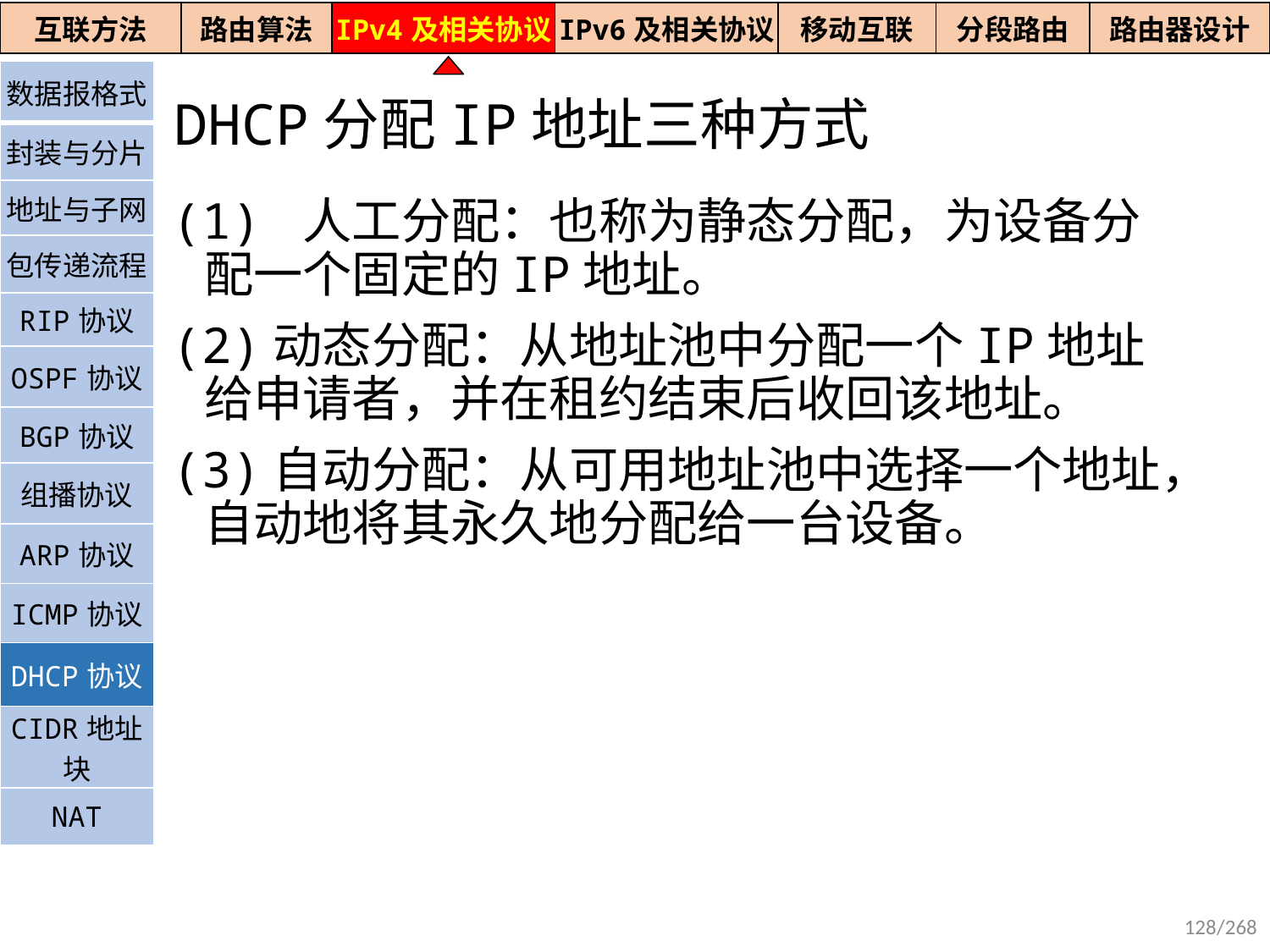

| 互联方法 | 路由算法 | IPv4及相关协议 | IPv6及相关协议 | 移动互联 | 分段路由 | 路由器设计 |
| --- | --- | --- | --- | --- | --- | --- |

| 数据报格式 |
| --- |
| 封装与分片 |
| 地址与子网 |
| 包传递流程 |
| RIP协议 |
| OSPF协议 |
| BGP协议 |
| 组播协议 |
| ARP协议 |
| ICMP协议 |
| DHCP协议 |
| CIDR地址块 |
| NAT |
DHCP分配IP地址三种方式
(1) 人工分配：也称为静态分配，为设备分配一个固定的IP地址。
(2)动态分配：从地址池中分配一个IP地址给申请者，并在租约结束后收回该地址。
(3)自动分配：从可用地址池中选择一个地址，自动地将其永久地分配给一台设备。
128/268